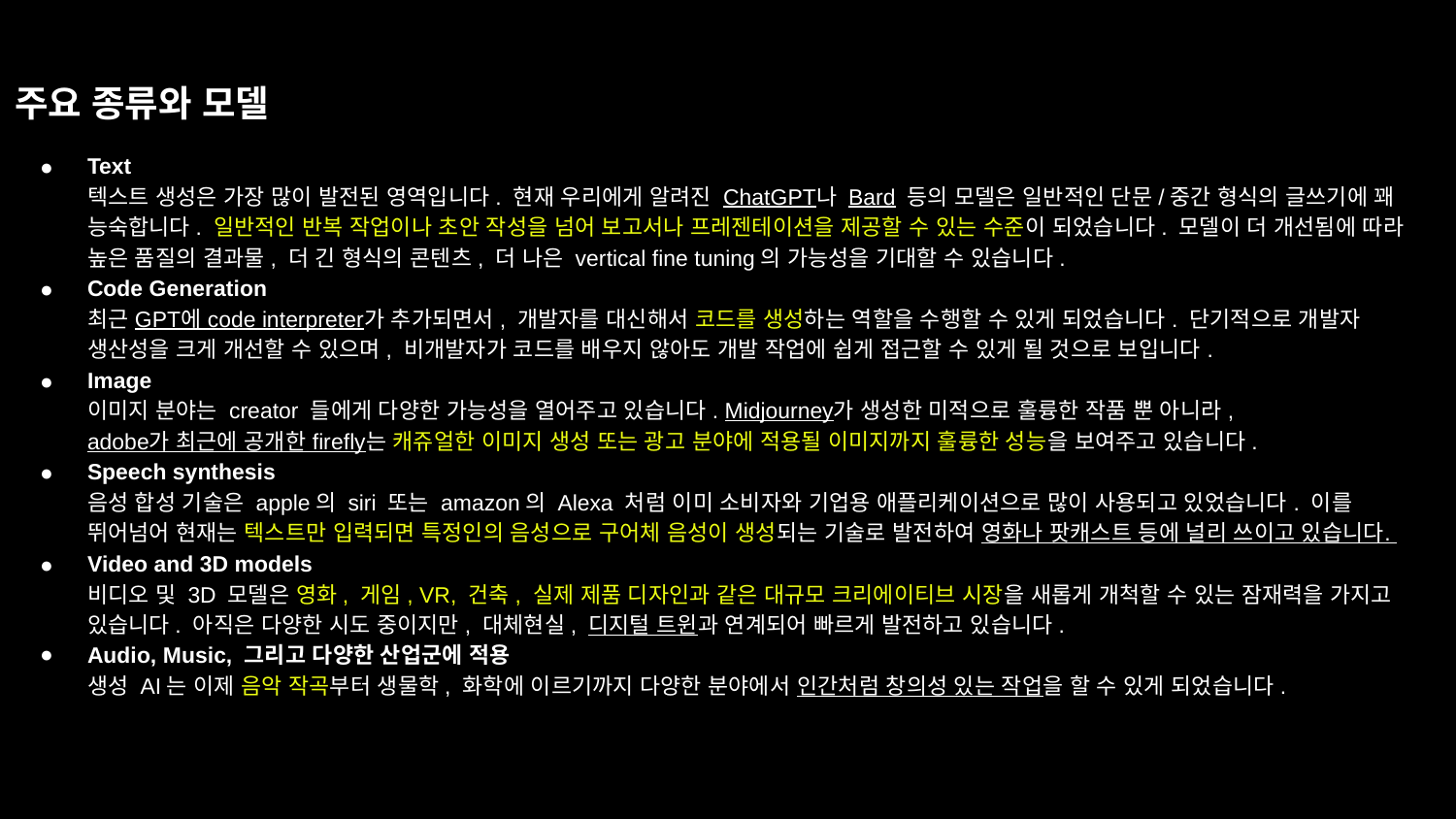

주요 종류와 모델
Text
텍스트 생성은 가장 많이 발전된 영역입니다. 현재 우리에게 알려진 ChatGPT나 Bard 등의 모델은 일반적인 단문/중간 형식의 글쓰기에 꽤 능숙합니다. 일반적인 반복 작업이나 초안 작성을 넘어 보고서나 프레젠테이션을 제공할 수 있는 수준이 되었습니다. 모델이 더 개선됨에 따라 높은 품질의 결과물, 더 긴 형식의 콘텐츠, 더 나은 vertical fine tuning의 가능성을 기대할 수 있습니다.
Code Generation
최근 GPT에 code interpreter가 추가되면서, 개발자를 대신해서 코드를 생성하는 역할을 수행할 수 있게 되었습니다. 단기적으로 개발자 생산성을 크게 개선할 수 있으며, 비개발자가 코드를 배우지 않아도 개발 작업에 쉽게 접근할 수 있게 될 것으로 보입니다.
Image
이미지 분야는 creator 들에게 다양한 가능성을 열어주고 있습니다. Midjourney가 생성한 미적으로 훌륭한 작품 뿐 아니라, adobe가 최근에 공개한 firefly는 캐쥬얼한 이미지 생성 또는 광고 분야에 적용될 이미지까지 훌륭한 성능을 보여주고 있습니다.
Speech synthesis
음성 합성 기술은 apple의 siri 또는 amazon의 Alexa 처럼 이미 소비자와 기업용 애플리케이션으로 많이 사용되고 있었습니다. 이를 뛰어넘어 현재는 텍스트만 입력되면 특정인의 음성으로 구어체 음성이 생성되는 기술로 발전하여 영화나 팟캐스트 등에 널리 쓰이고 있습니다.
Video and 3D models
비디오 및 3D 모델은 영화, 게임, VR, 건축, 실제 제품 디자인과 같은 대규모 크리에이티브 시장을 새롭게 개척할 수 있는 잠재력을 가지고 있습니다. 아직은 다양한 시도 중이지만, 대체현실, 디지털 트윈과 연계되어 빠르게 발전하고 있습니다.
Audio, Music, 그리고 다양한 산업군에 적용
생성 AI는 이제 음악 작곡부터 생물학, 화학에 이르기까지 다양한 분야에서 인간처럼 창의성 있는 작업을 할 수 있게 되었습니다.